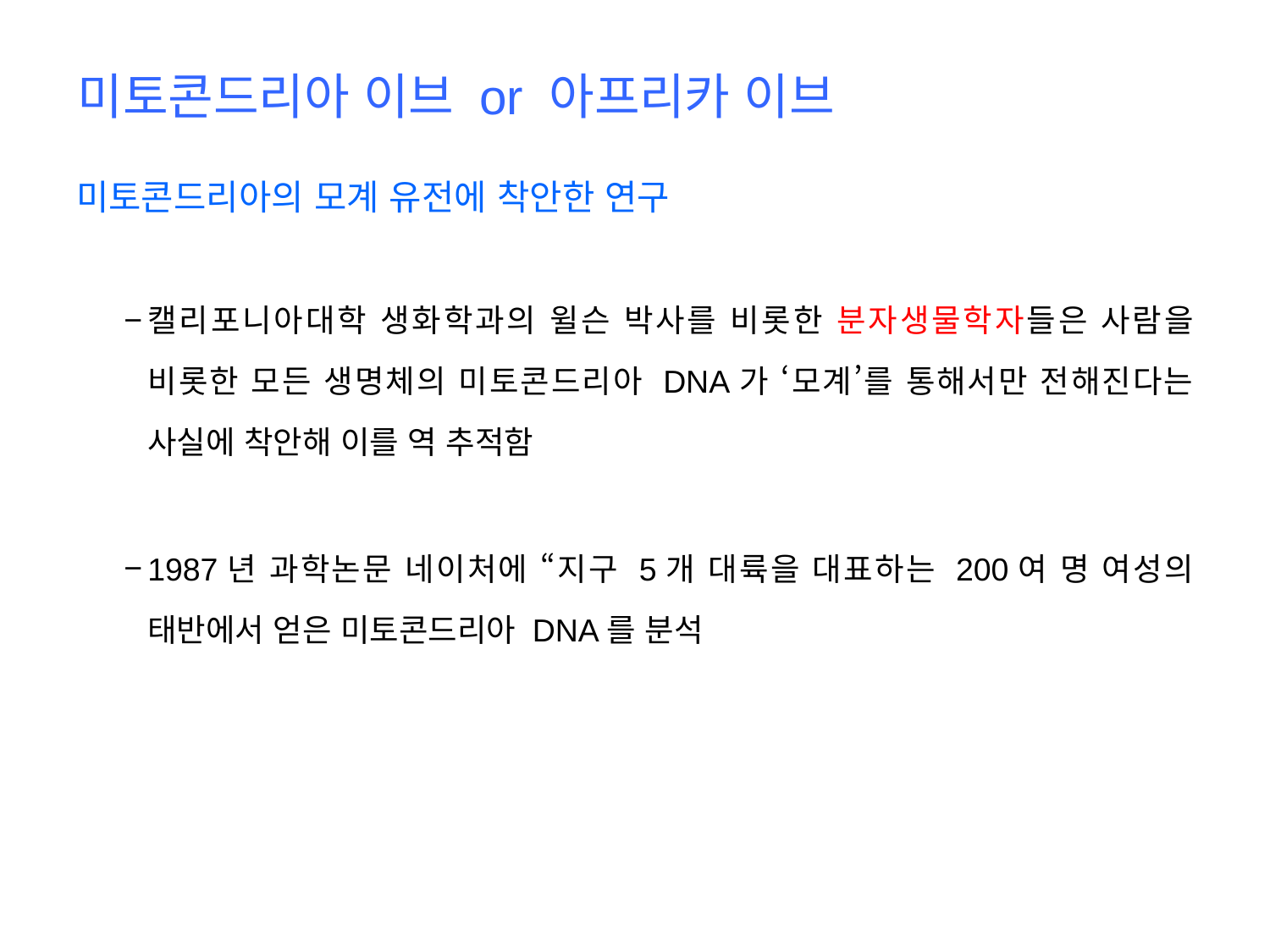

# 미토콘드리아 이브 or 아프리카 이브
미토콘드리아의 모계 유전에 착안한 연구

캘리포니아대학 생화학과의 윌슨 박사를 비롯한 분자생물학자들은 사람을 비롯한 모든 생명체의 미토콘드리아 DNA가 ‘모계’를 통해서만 전해진다는 사실에 착안해 이를 역 추적함

1987년 과학논문 네이처에 “지구 5개 대륙을 대표하는 200여 명 여성의 태반에서 얻은 미토콘드리아 DNA를 분석